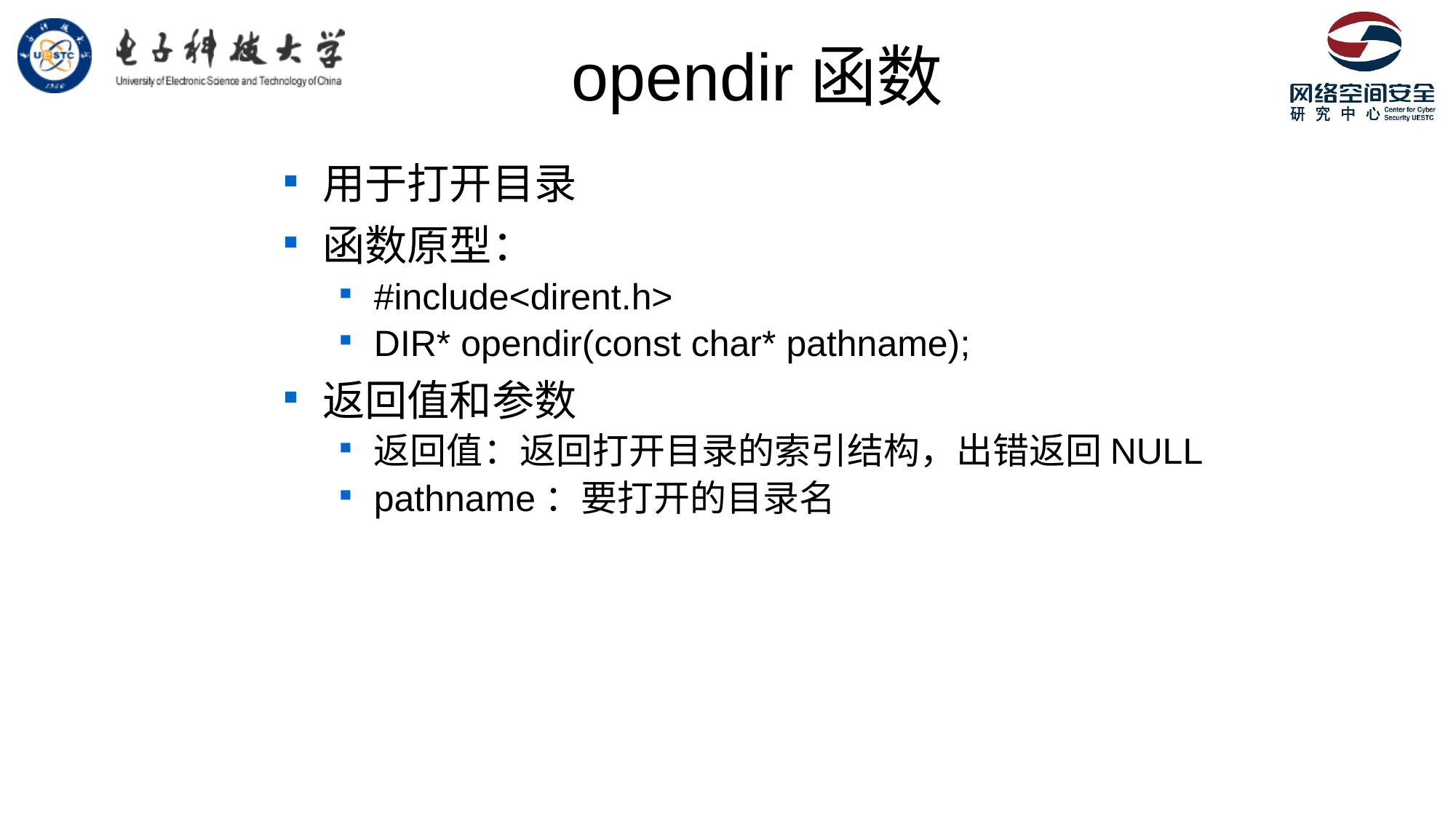

# opendir函数
用于打开目录
函数原型：
#include<dirent.h>
DIR* opendir(const char* pathname);
返回值和参数
返回值：返回打开目录的索引结构，出错返回NULL
pathname：要打开的目录名